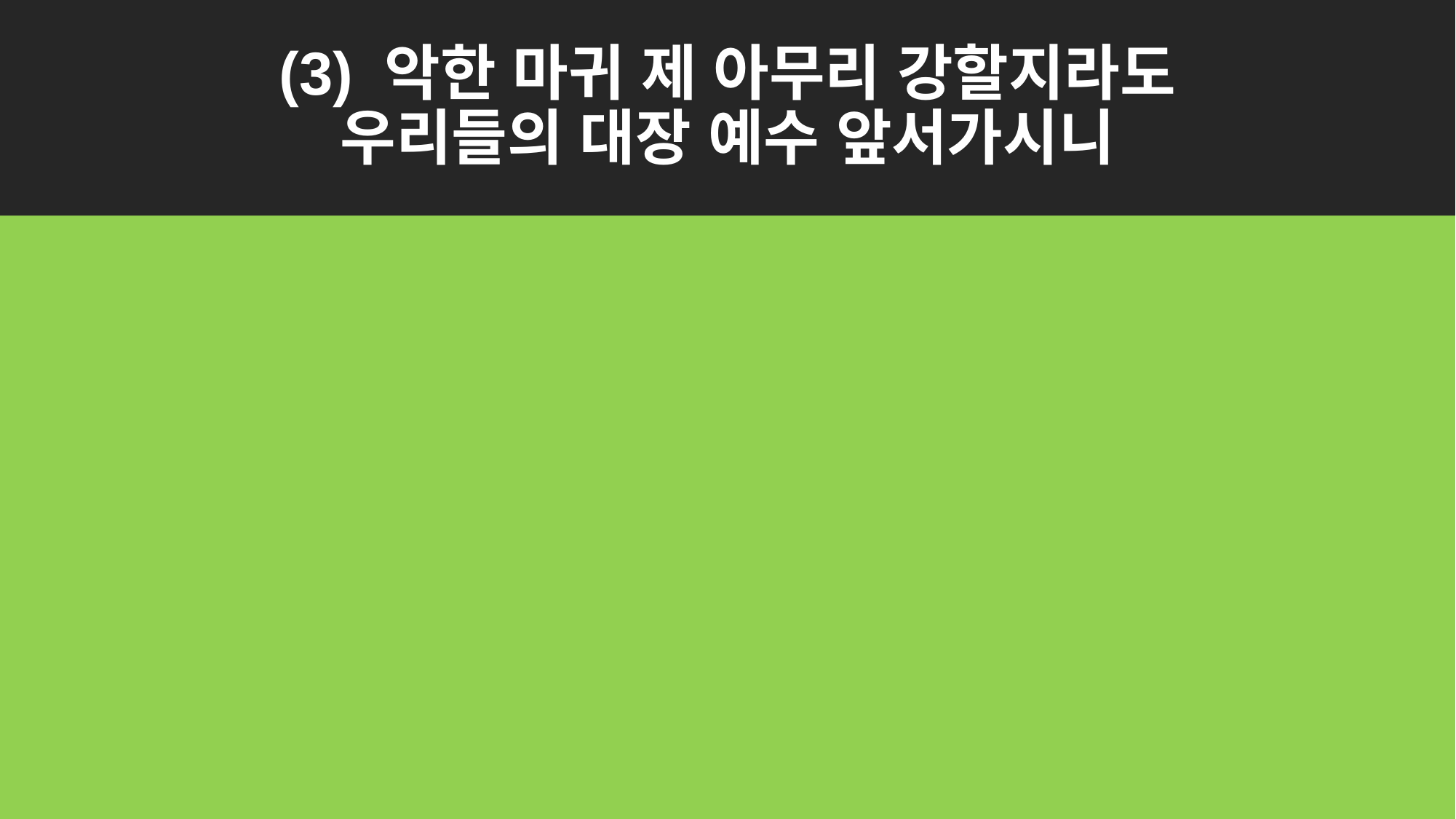

# (3) 악한 마귀 제 아무리 강할지라도 우리들의 대장 예수 앞서가시니